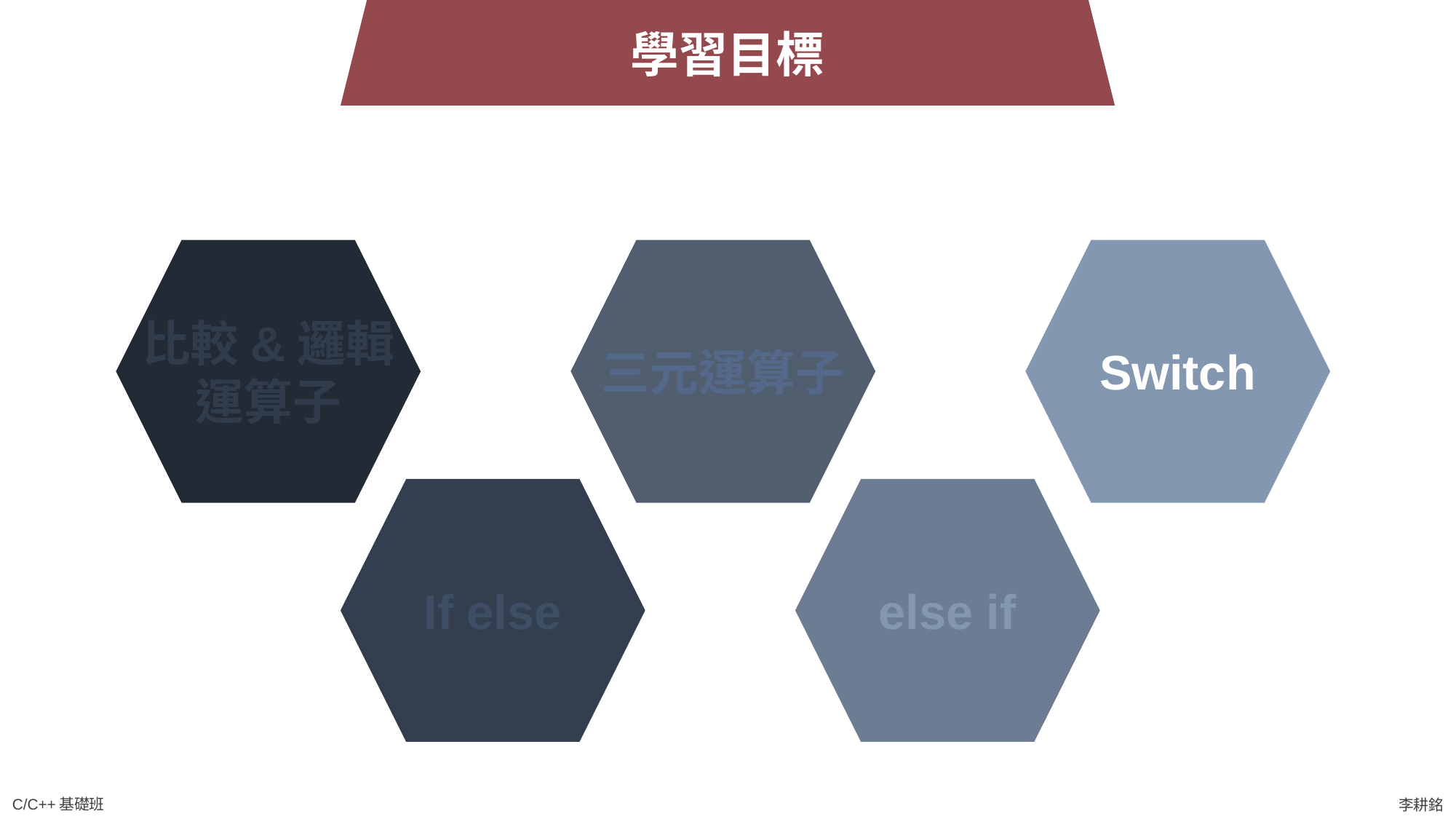

學習目標

比較&邏輯
運算子
Switch
三元運算子

else if
If else
C/C++基礎班
李耕銘